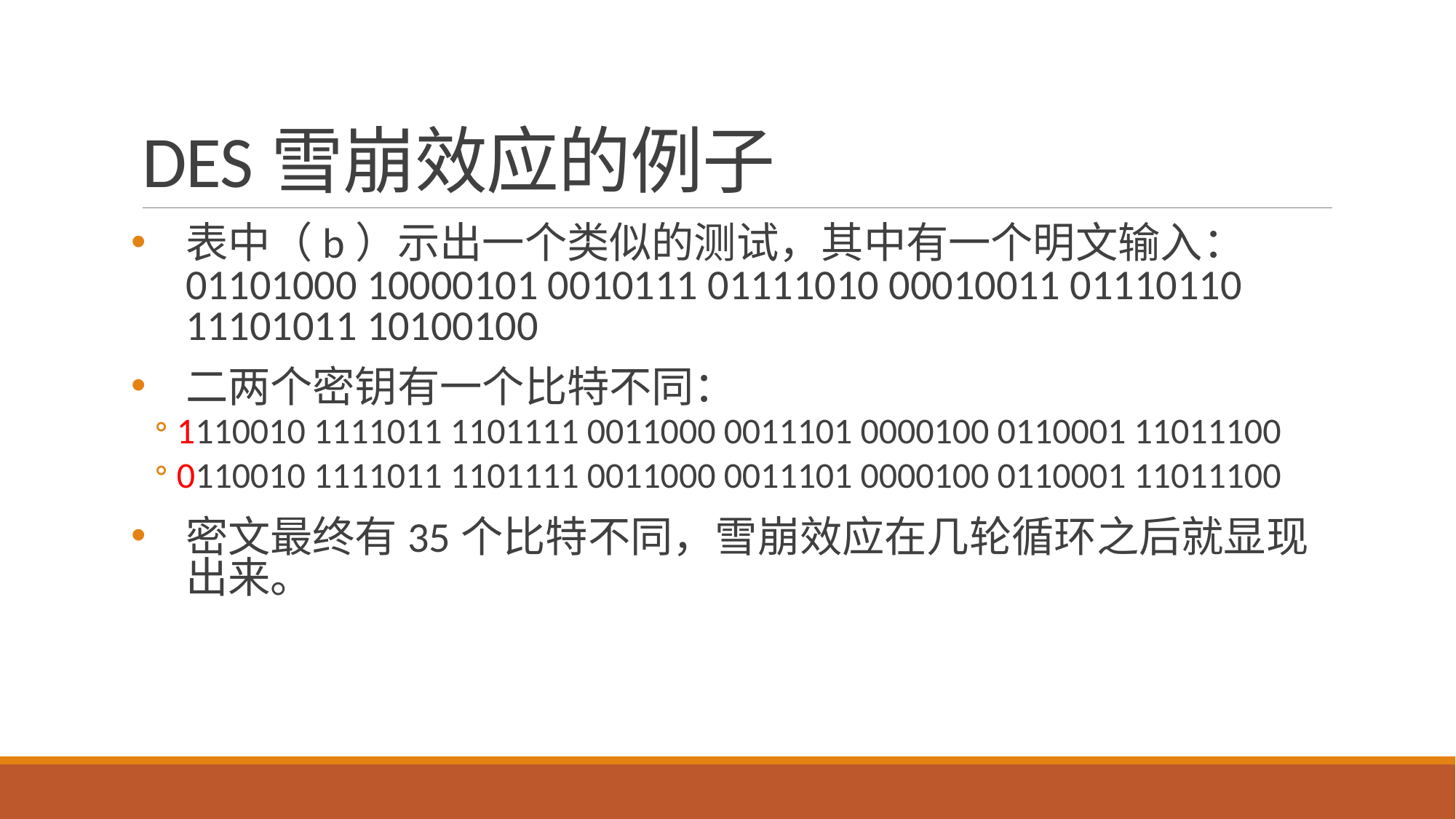

# DES雪崩效应的例子
表中（b）示出一个类似的测试，其中有一个明文输入：01101000 10000101 0010111 01111010 00010011 01110110 11101011 10100100
二两个密钥有一个比特不同：
1110010 1111011 1101111 0011000 0011101 0000100 0110001 11011100
0110010 1111011 1101111 0011000 0011101 0000100 0110001 11011100
密文最终有35个比特不同，雪崩效应在几轮循环之后就显现出来。
34